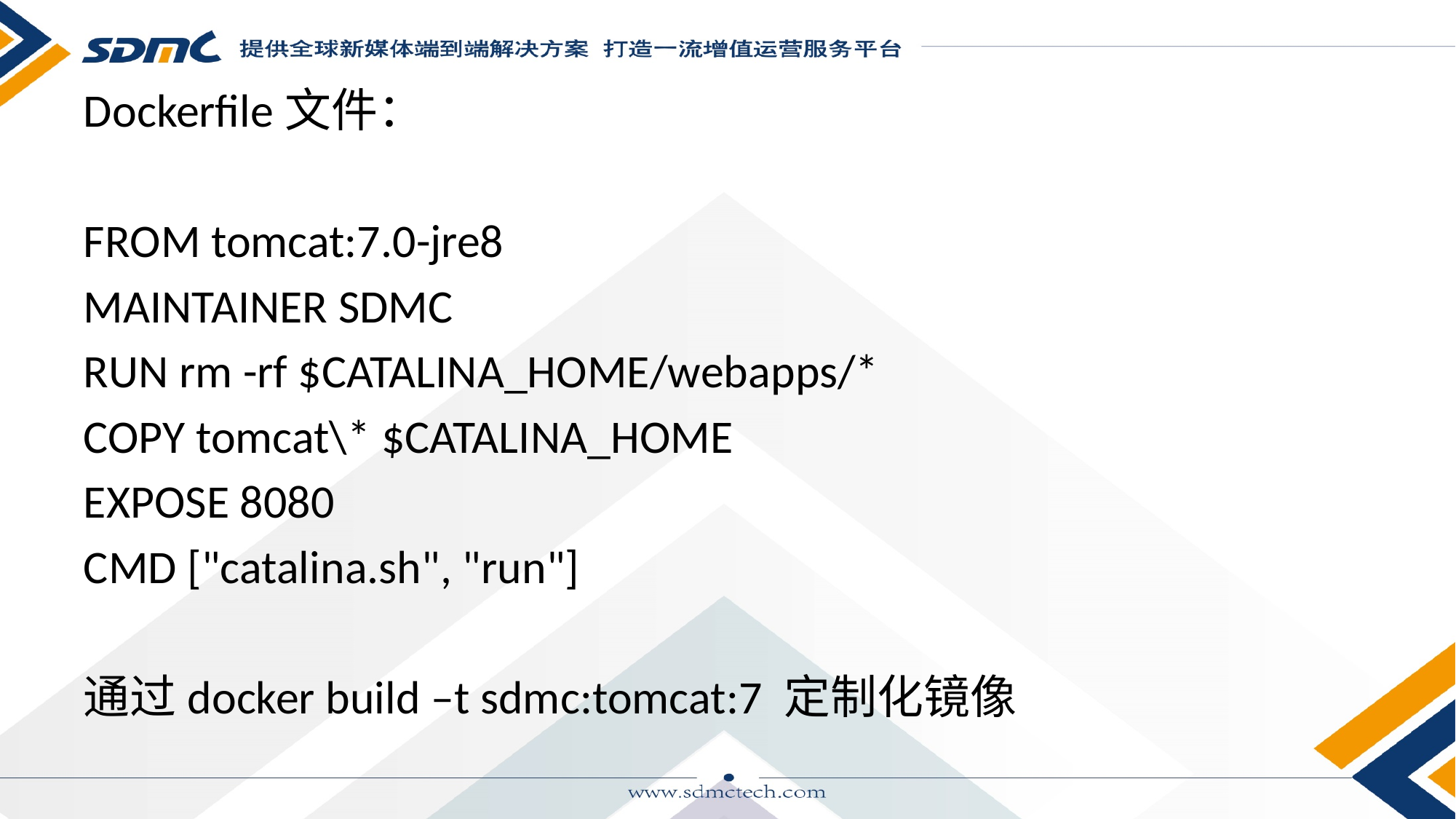

Dockerfile文件：

FROM tomcat:7.0-jre8
MAINTAINER SDMC
RUN rm -rf $CATALINA_HOME/webapps/*
COPY tomcat\* $CATALINA_HOME
EXPOSE 8080
CMD ["catalina.sh", "run"]

通过docker build –t sdmc:tomcat:7 定制化镜像